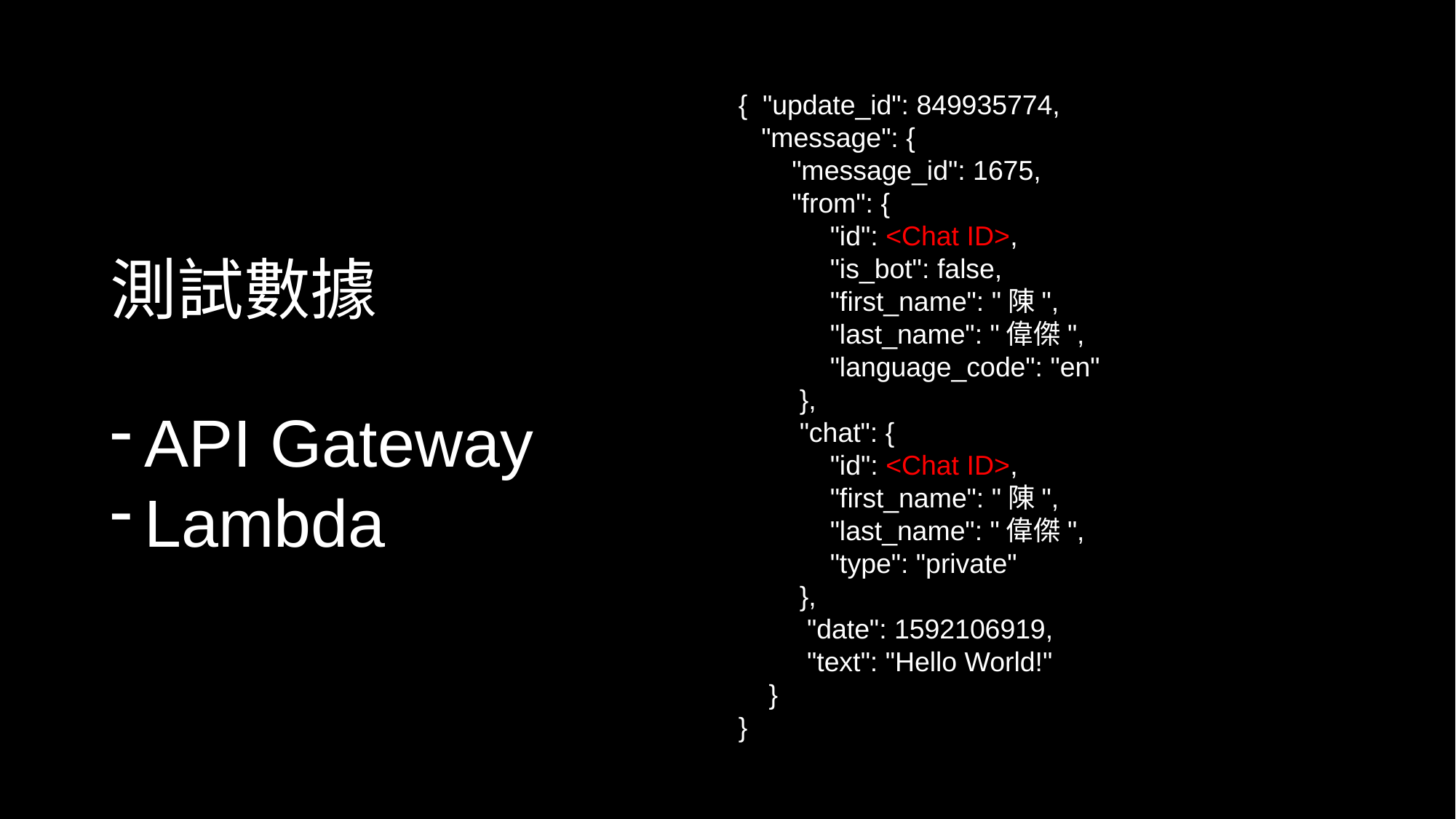

{  "update_id": 849935774,
   "message": {
       "message_id": 1675,
       "from": {
            "id": <Chat ID>,
            "is_bot": false,
            "first_name": "陳",
            "last_name": "偉傑",
            "language_code": "en"
        },
        "chat": {
            "id": <Chat ID>,
            "first_name": "陳",
            "last_name": "偉傑",
            "type": "private"
        },
         "date": 1592106919,
         "text": "Hello World!"
    }
}
測試數據

API Gateway
Lambda